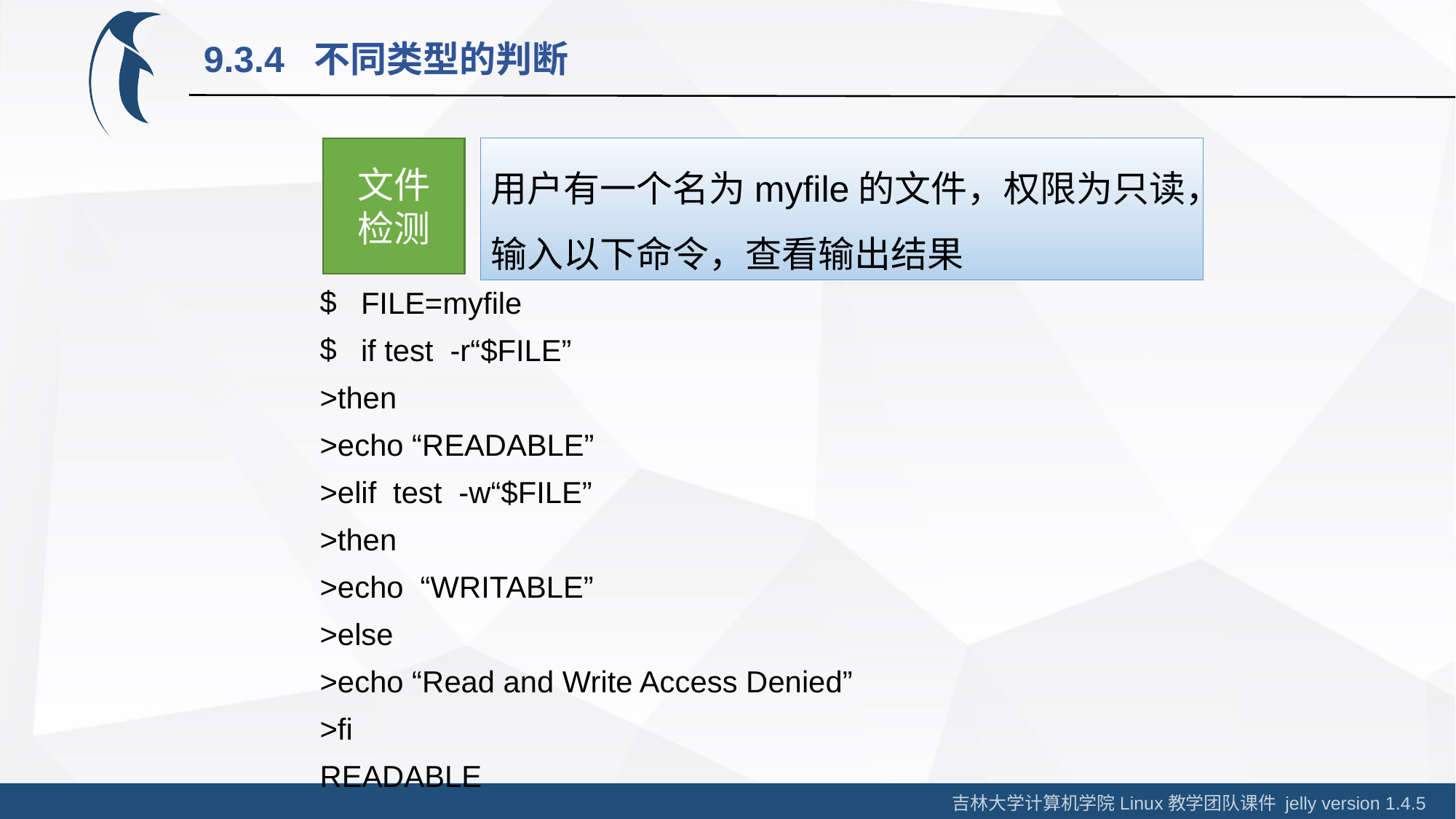

9.3.4  不同类型的判断
文件
检测
用户有一个名为myfile的文件，权限为只读，输入以下命令，查看输出结果
FILE=myfile
if test  -r“$FILE”
>then
>echo “READABLE”
>elif  test  -w“$FILE”
>then
>echo  “WRITABLE”
>else
>echo “Read and Write Access Denied”
>fi
READABLE